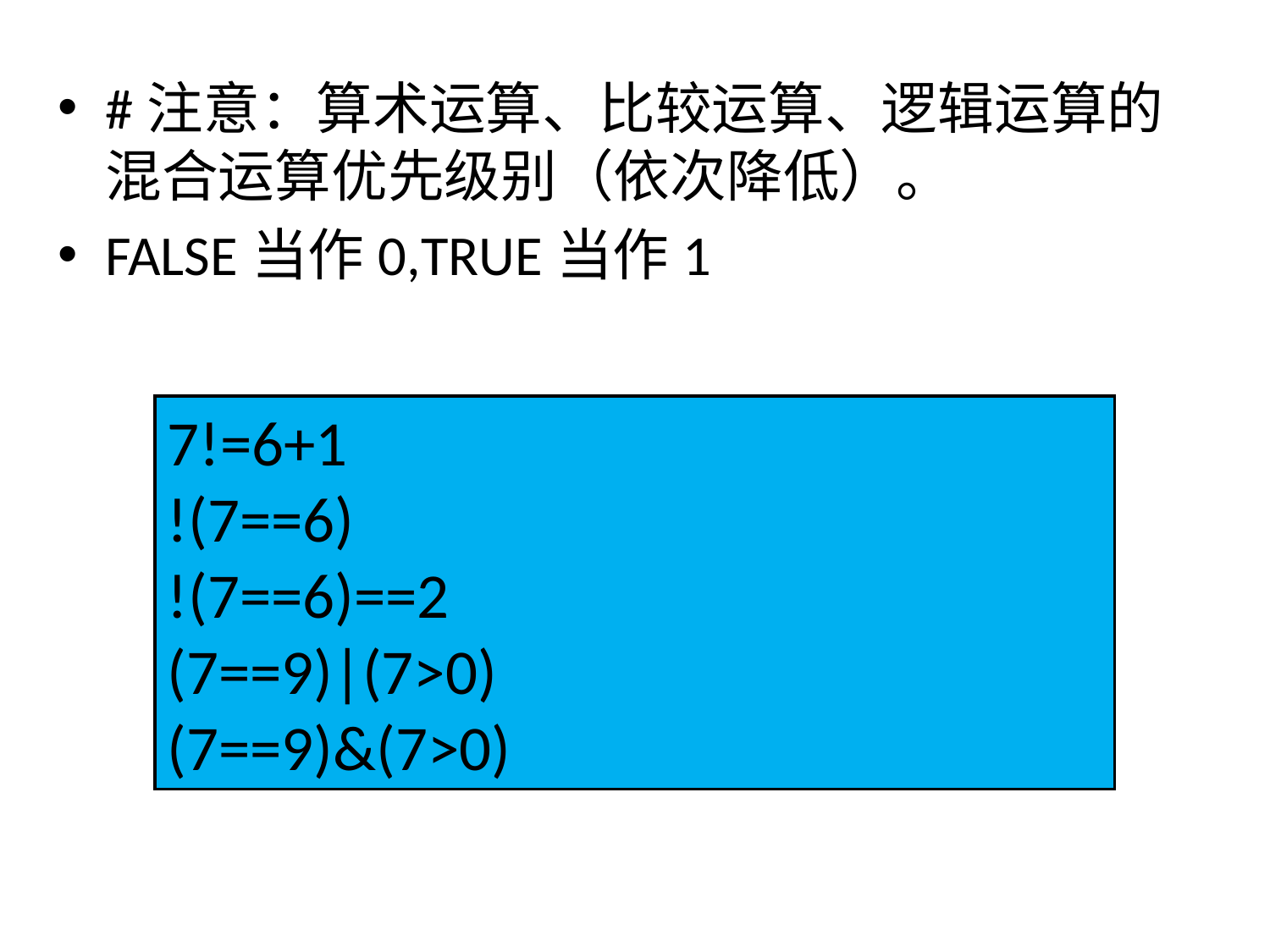

#注意：算术运算、比较运算、逻辑运算的混合运算优先级别（依次降低）。
FALSE当作0,TRUE当作1
7!=6+1
!(7==6)
!(7==6)==2
(7==9)|(7>0)
(7==9)&(7>0)